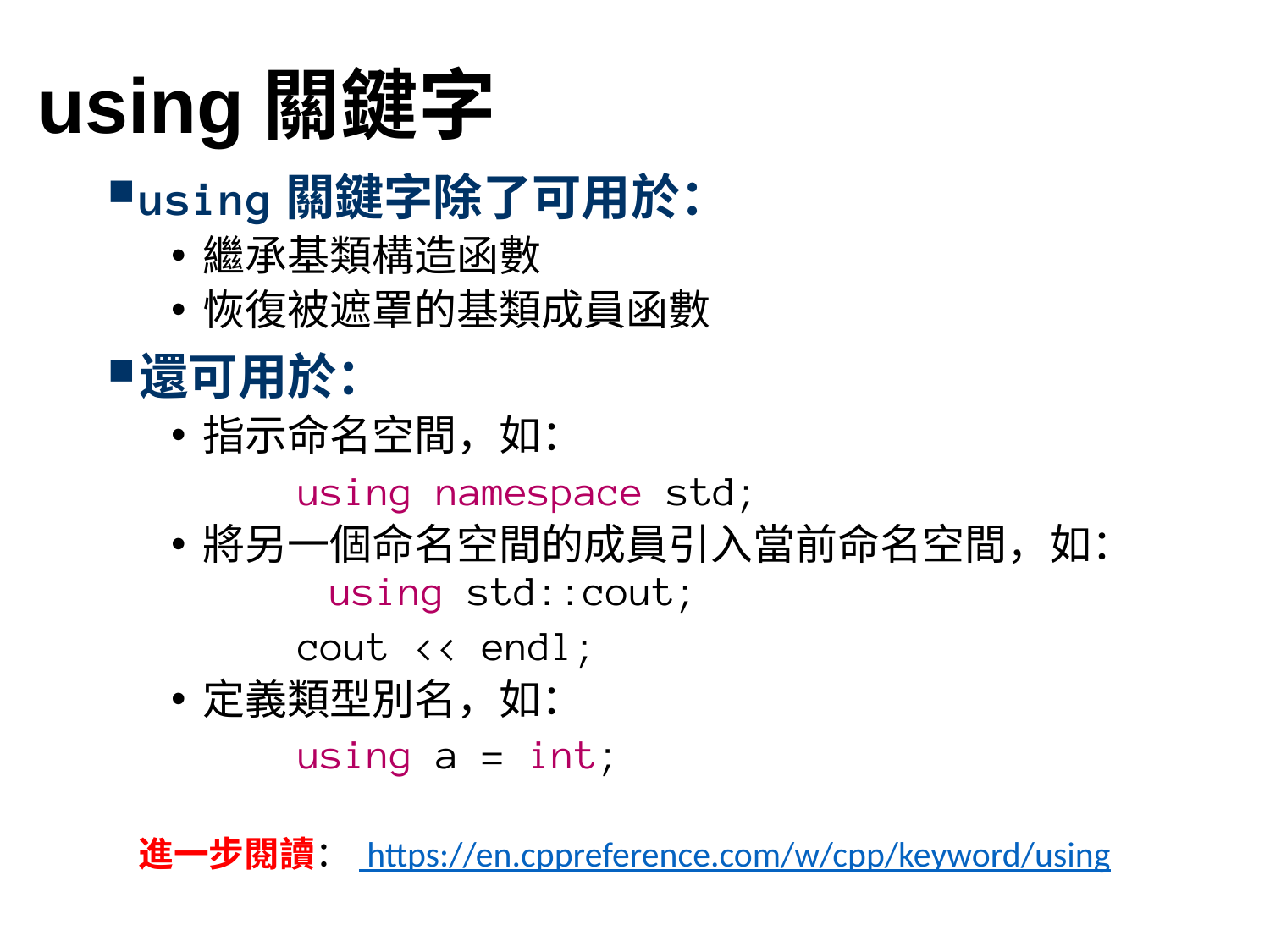

# using關鍵字
using關鍵字除了可用於：
繼承基類構造函數
恢復被遮罩的基類成員函數
還可用於：
指示命名空間，如：
	using namespace std;
將另一個命名空間的成員引入當前命名空間，如：	using std::cout;
	cout << endl;
定義類型別名，如：
	using a = int;

進一步閱讀： https://en.cppreference.com/w/cpp/keyword/using